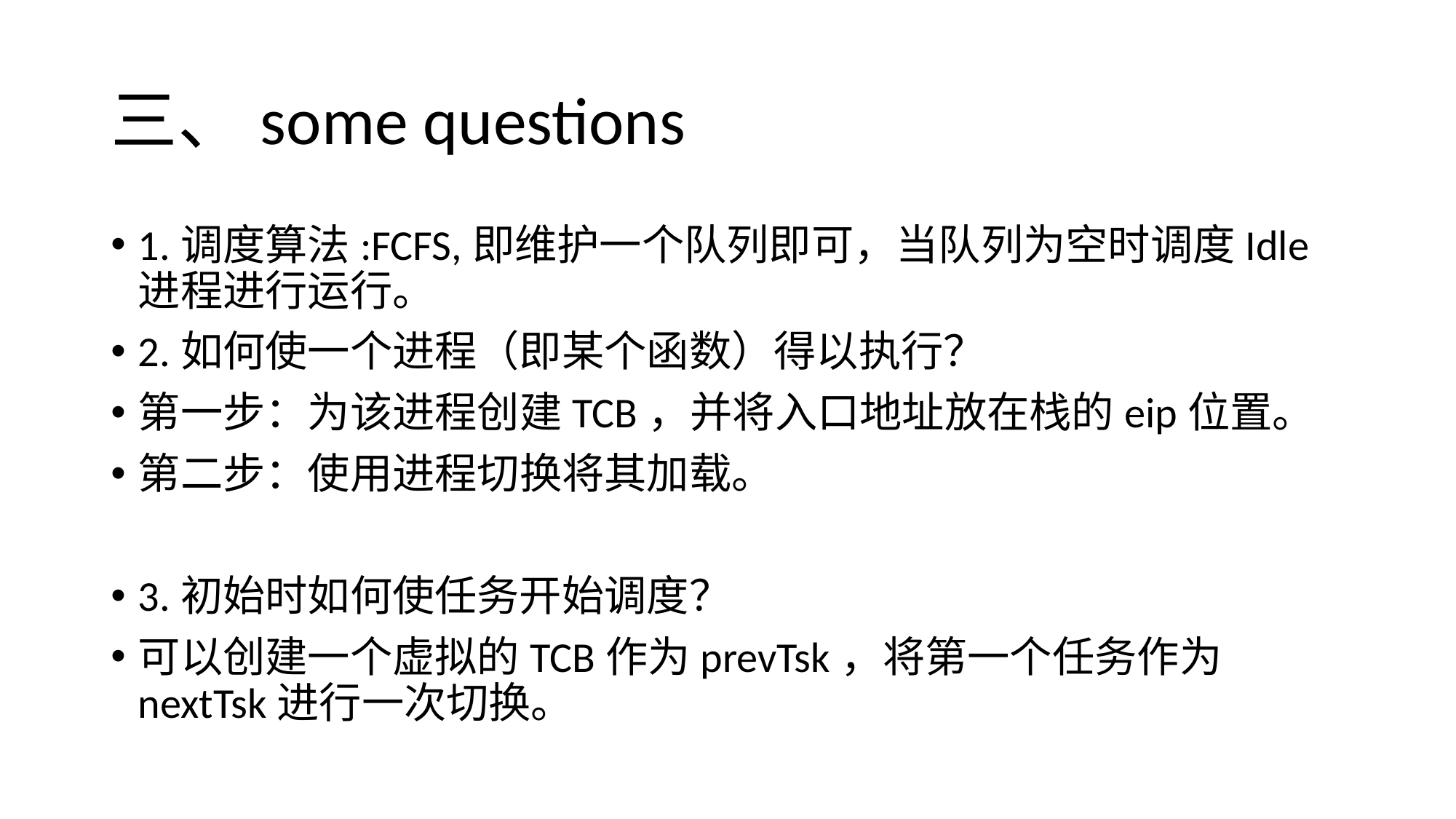

# 三、some questions
1.调度算法:FCFS,即维护一个队列即可，当队列为空时调度Idle进程进行运行。
2.如何使一个进程（即某个函数）得以执行？
第一步：为该进程创建TCB，并将入口地址放在栈的eip位置。
第二步：使用进程切换将其加载。

3.初始时如何使任务开始调度？
可以创建一个虚拟的TCB作为prevTsk，将第一个任务作为nextTsk进行一次切换。